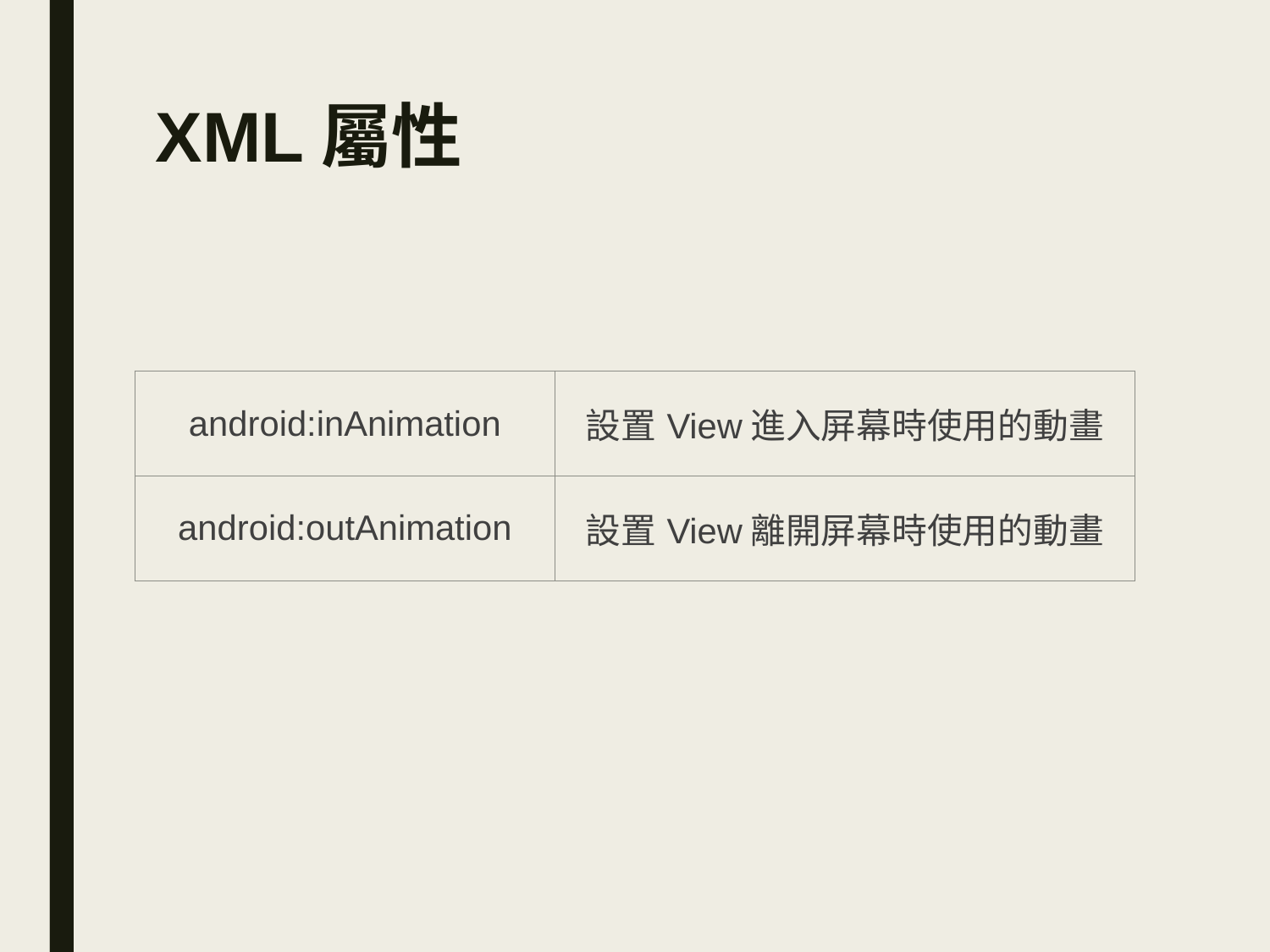

# XML屬性
| android:inAnimation | 設置View進入屏幕時使用的動畫 |
| --- | --- |
| android:outAnimation | 設置View離開屏幕時使用的動畫 |